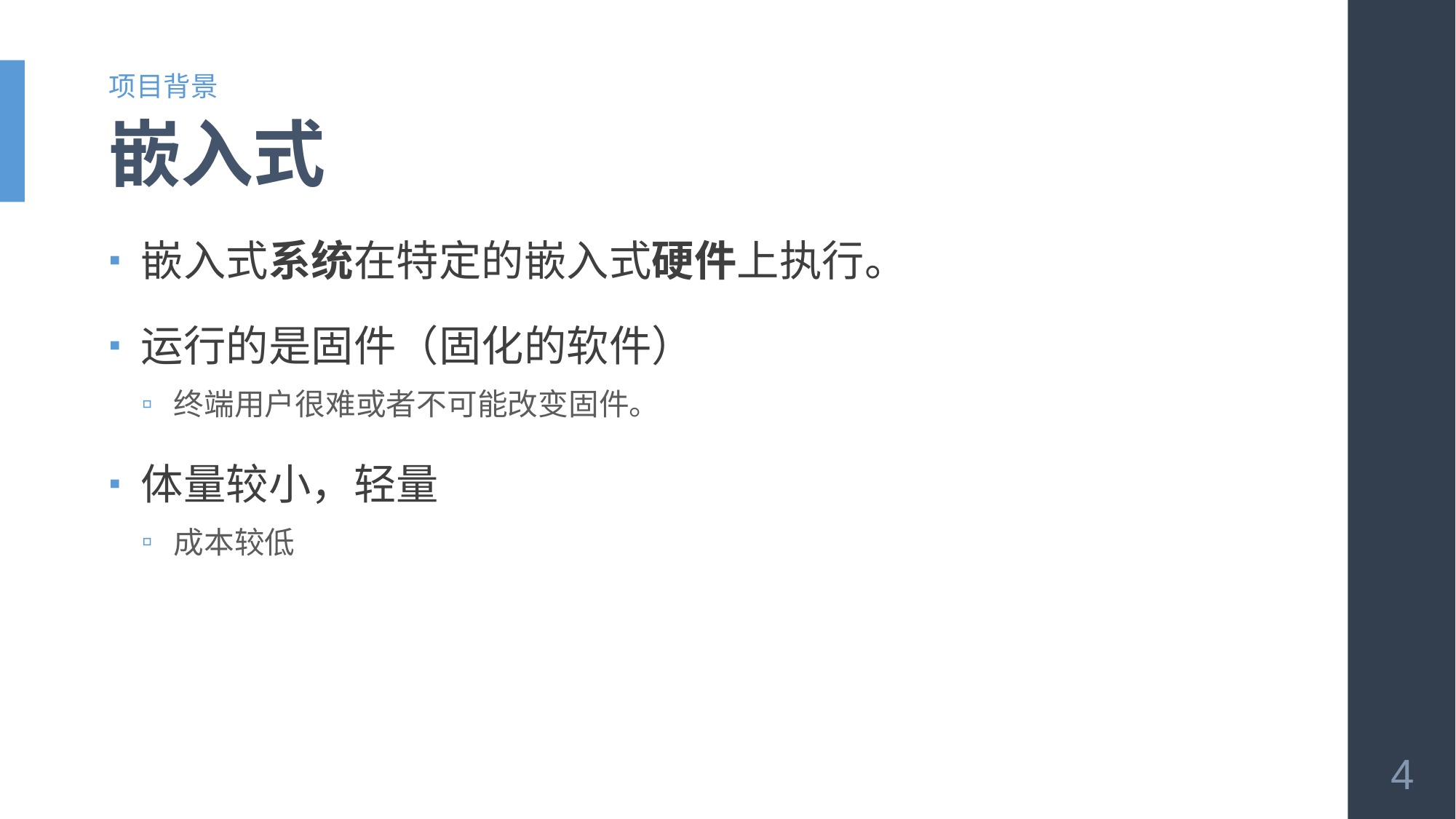

项目背景
# 嵌入式
嵌入式系统在特定的嵌入式硬件上执行。
运行的是固件（固化的软件）
终端用户很难或者不可能改变固件。
体量较小，轻量
成本较低
4